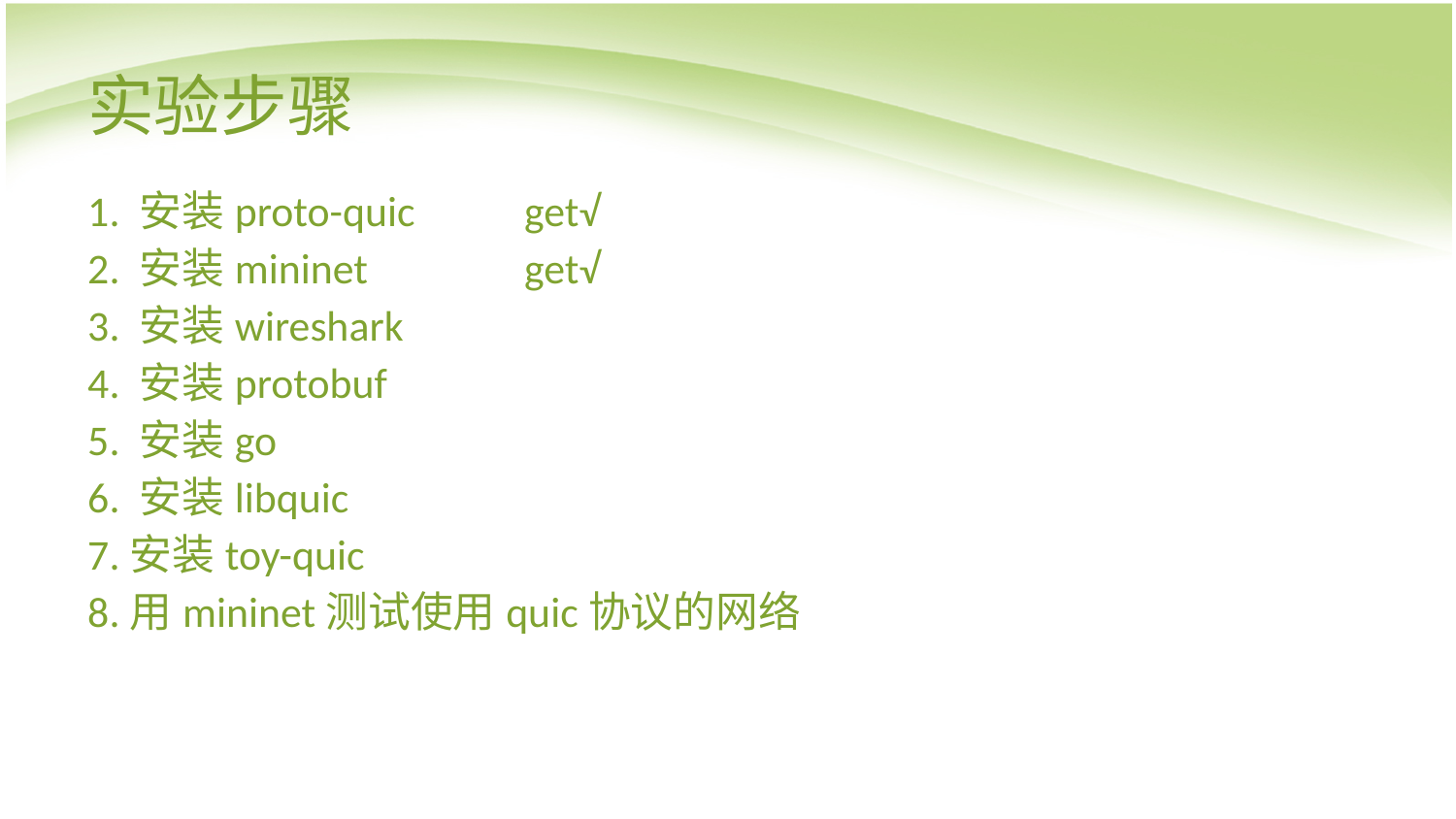

# 实验步骤
1. 安装proto-quic	get√
2. 安装mininet		get√
3. 安装wireshark
4. 安装protobuf
5. 安装go
6. 安装libquic
7.安装toy-quic
8.用mininet测试使用quic协议的网络